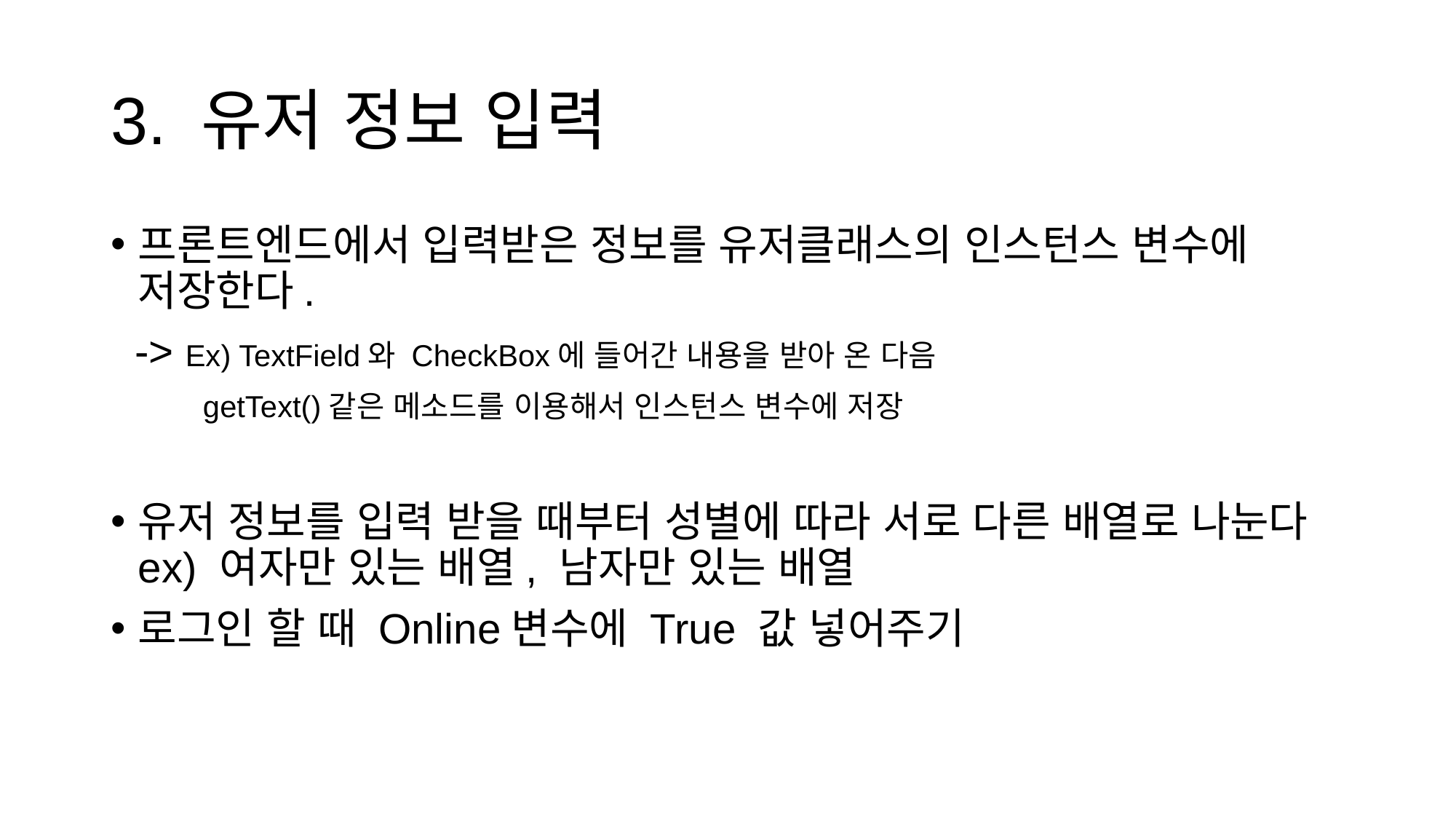

# 3. 유저 정보 입력
프론트엔드에서 입력받은 정보를 유저클래스의 인스턴스 변수에 저장한다.
  -> Ex) TextField와 CheckBox에 들어간 내용을 받아 온 다음
           getText()같은 메소드를 이용해서 인스턴스 변수에 저장

유저 정보를 입력 받을 때부터 성별에 따라 서로 다른 배열로 나눈다 ex) 여자만 있는 배열, 남자만 있는 배열
로그인 할 때 Online변수에 True 값 넣어주기